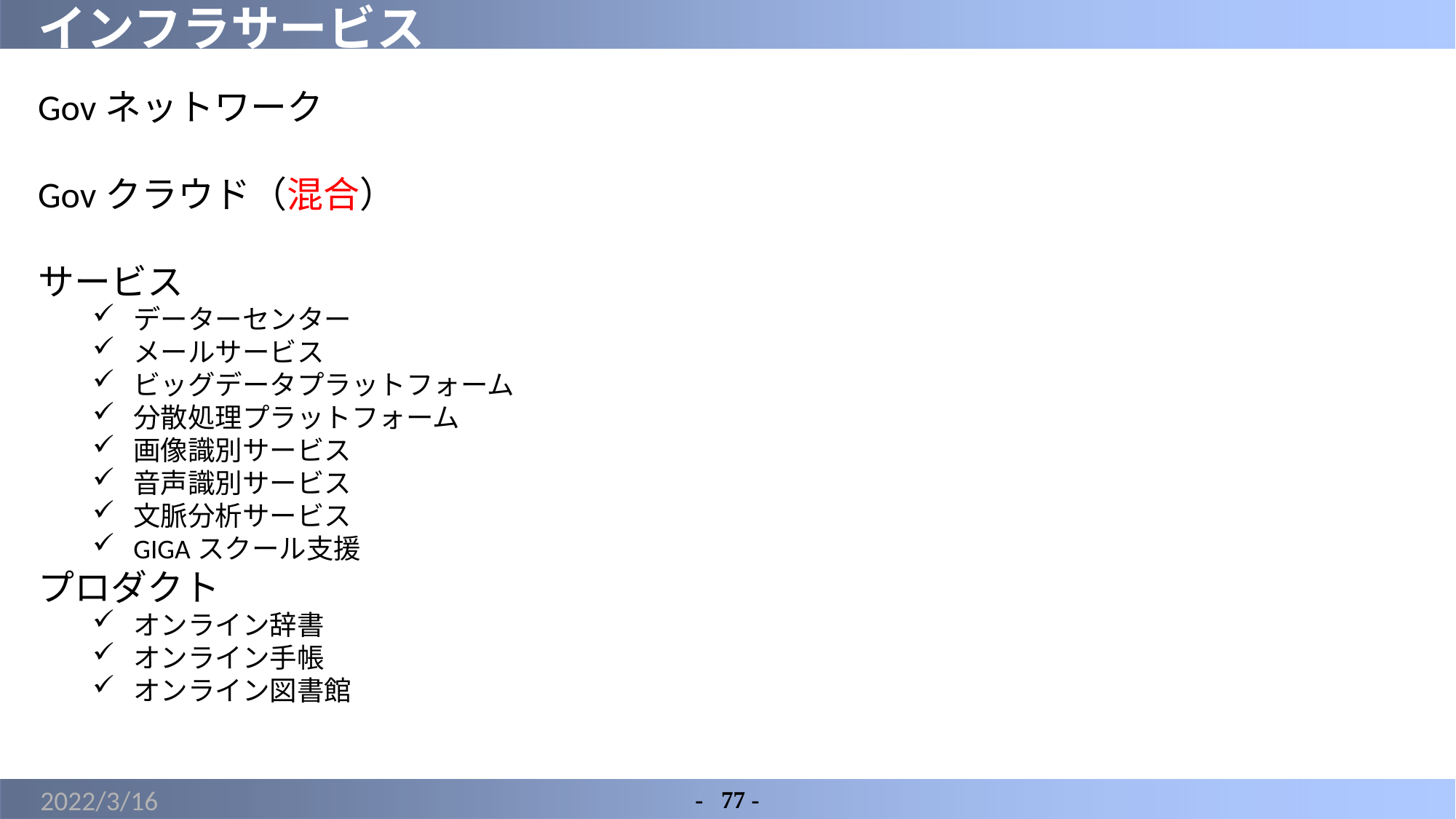

# インフラサービス
Govネットワーク

Govクラウド（混合）

サービス
データーセンター
メールサービス
ビッグデータプラットフォーム
分散処理プラットフォーム
画像識別サービス
音声識別サービス
文脈分析サービス
GIGAスクール支援
プロダクト
オンライン辞書
オンライン手帳
オンライン図書館

2022/3/16
-	77 -